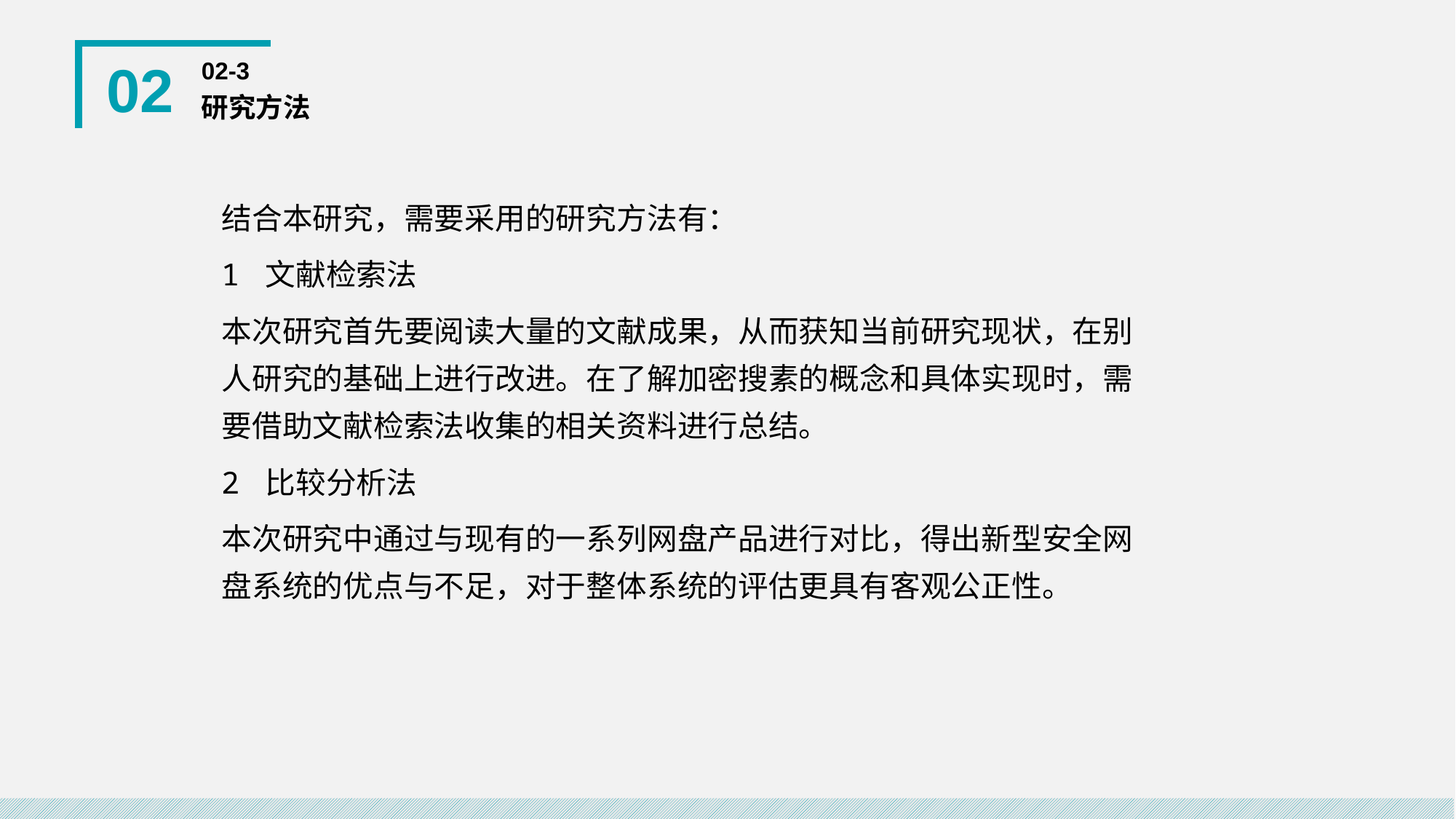

02
02-3
研究方法
结合本研究，需要采用的研究方法有：
1 文献检索法
本次研究首先要阅读大量的文献成果，从而获知当前研究现状，在别人研究的基础上进行改进。在了解加密搜素的概念和具体实现时，需要借助文献检索法收集的相关资料进行总结。
2 比较分析法
本次研究中通过与现有的一系列网盘产品进行对比，得出新型安全网盘系统的优点与不足，对于整体系统的评估更具有客观公正性。